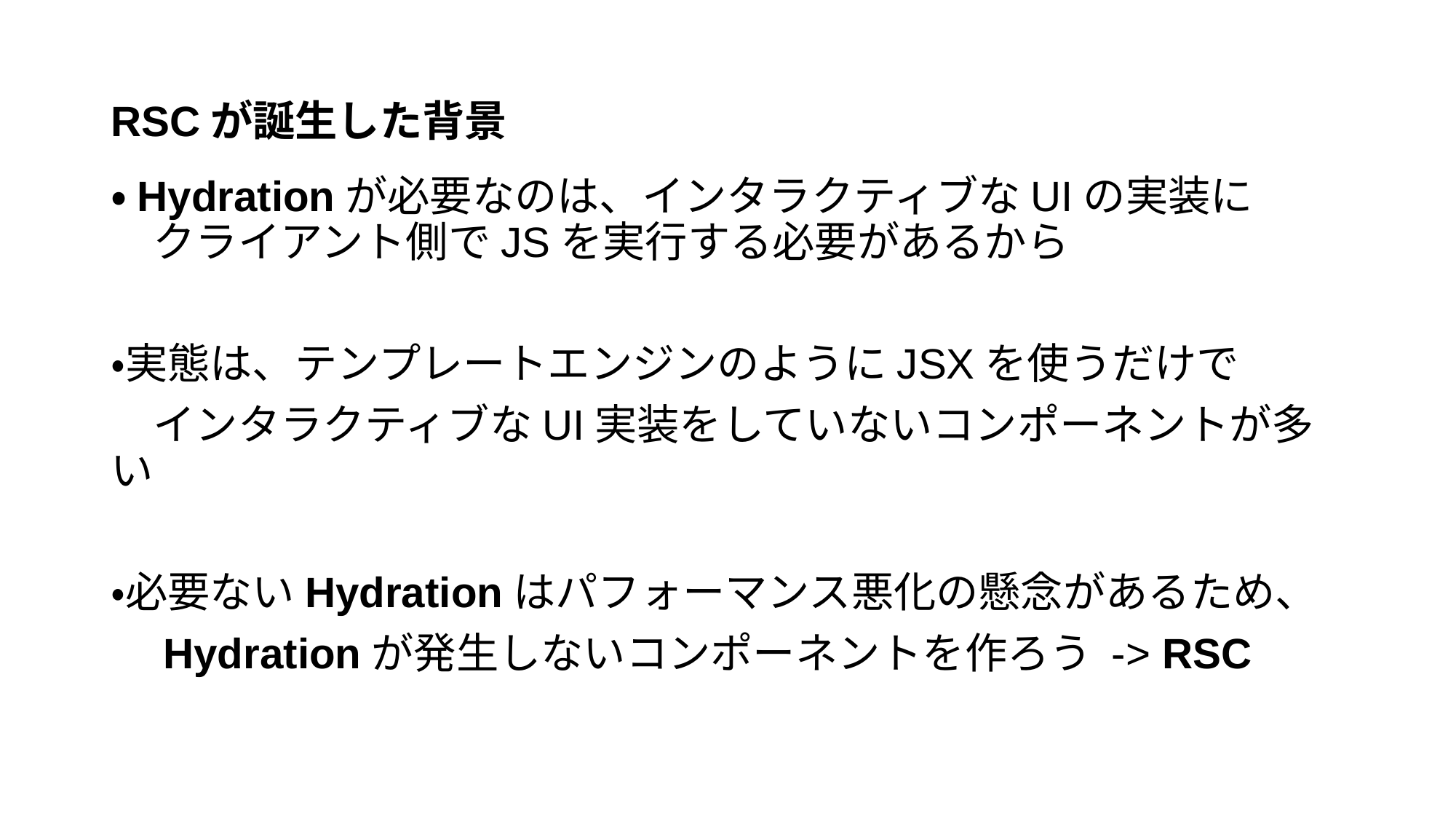

# RSCが誕生した背景
・Hydrationが必要なのは、インタラクティブなUIの実装に
　クライアント側でJSを実行する必要があるから

・実態は、テンプレートエンジンのようにJSXを使うだけで
　インタラクティブなUI実装をしていないコンポーネントが多い

・必要ないHydrationはパフォーマンス悪化の懸念があるため、
　Hydrationが発生しないコンポーネントを作ろう -> RSC